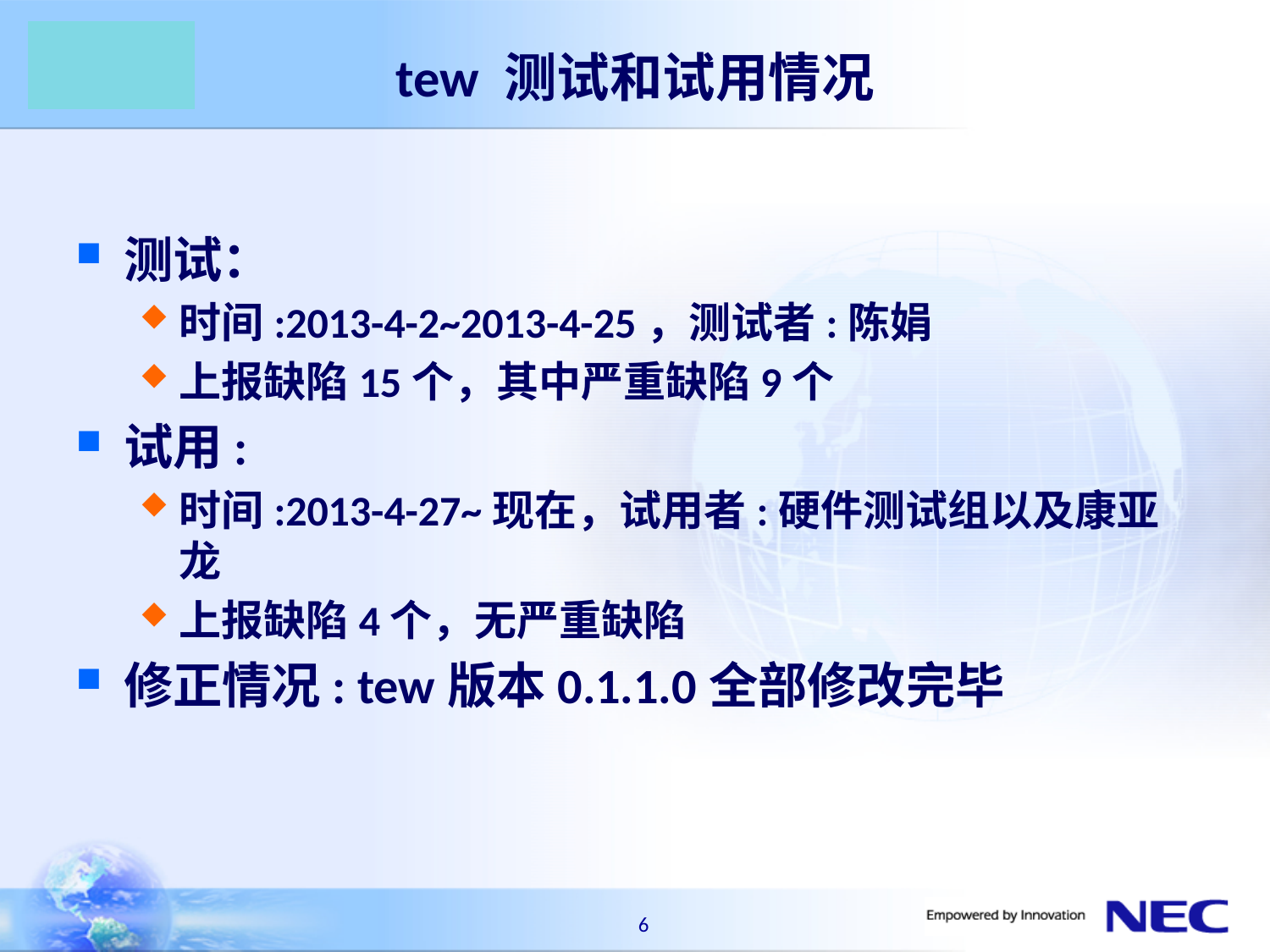

# tew 测试和试用情况
测试：
时间:2013-4-2~2013-4-25，测试者:陈娟
上报缺陷15个，其中严重缺陷9个
试用:
时间:2013-4-27~现在，试用者:硬件测试组以及康亚龙
上报缺陷4个，无严重缺陷
修正情况: tew版本0.1.1.0全部修改完毕